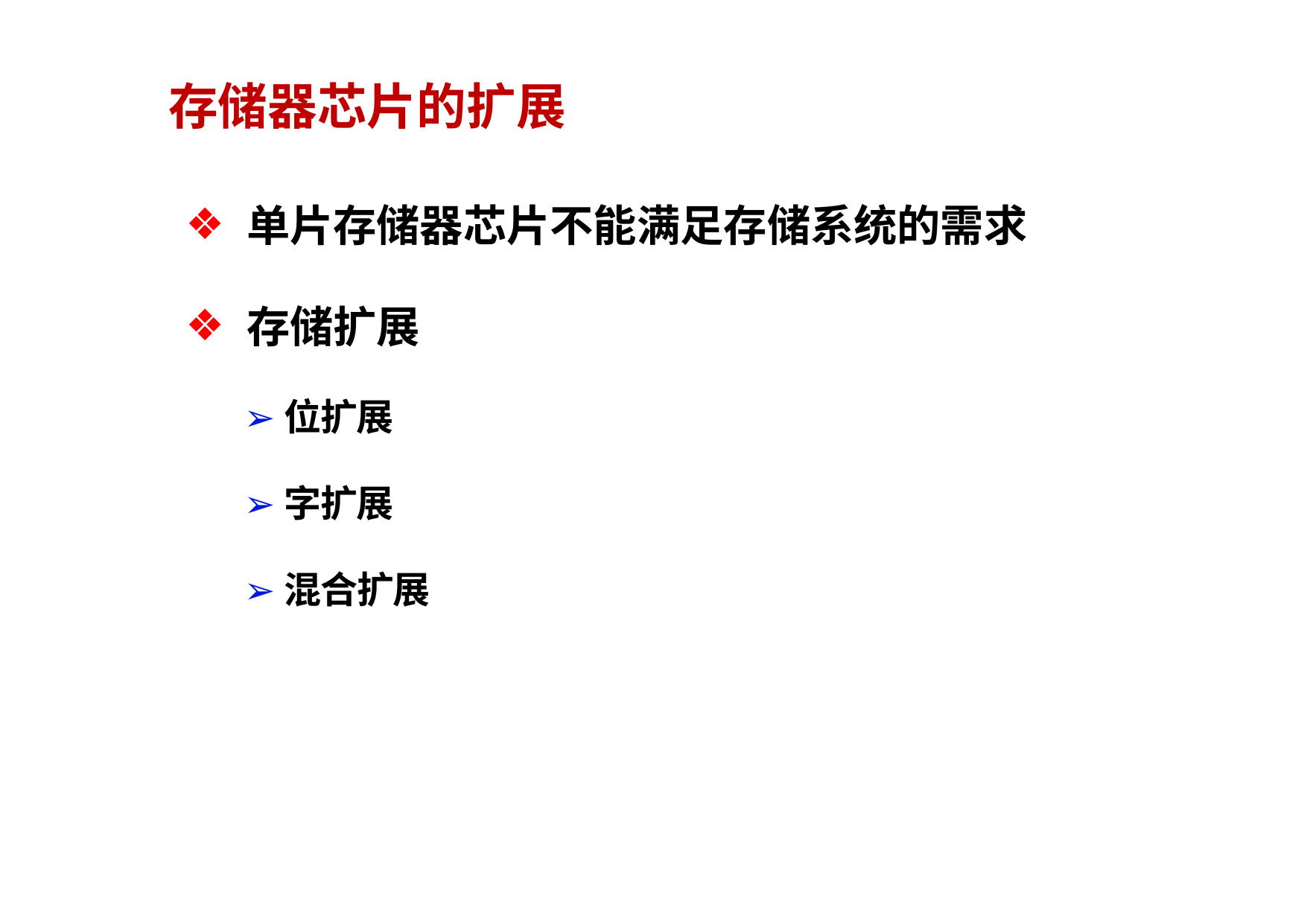

# 存储器芯片的扩展
单片存储器芯片不能满足存储系统的需求

存储扩展
➢位扩展

➢字扩展

➢混合扩展